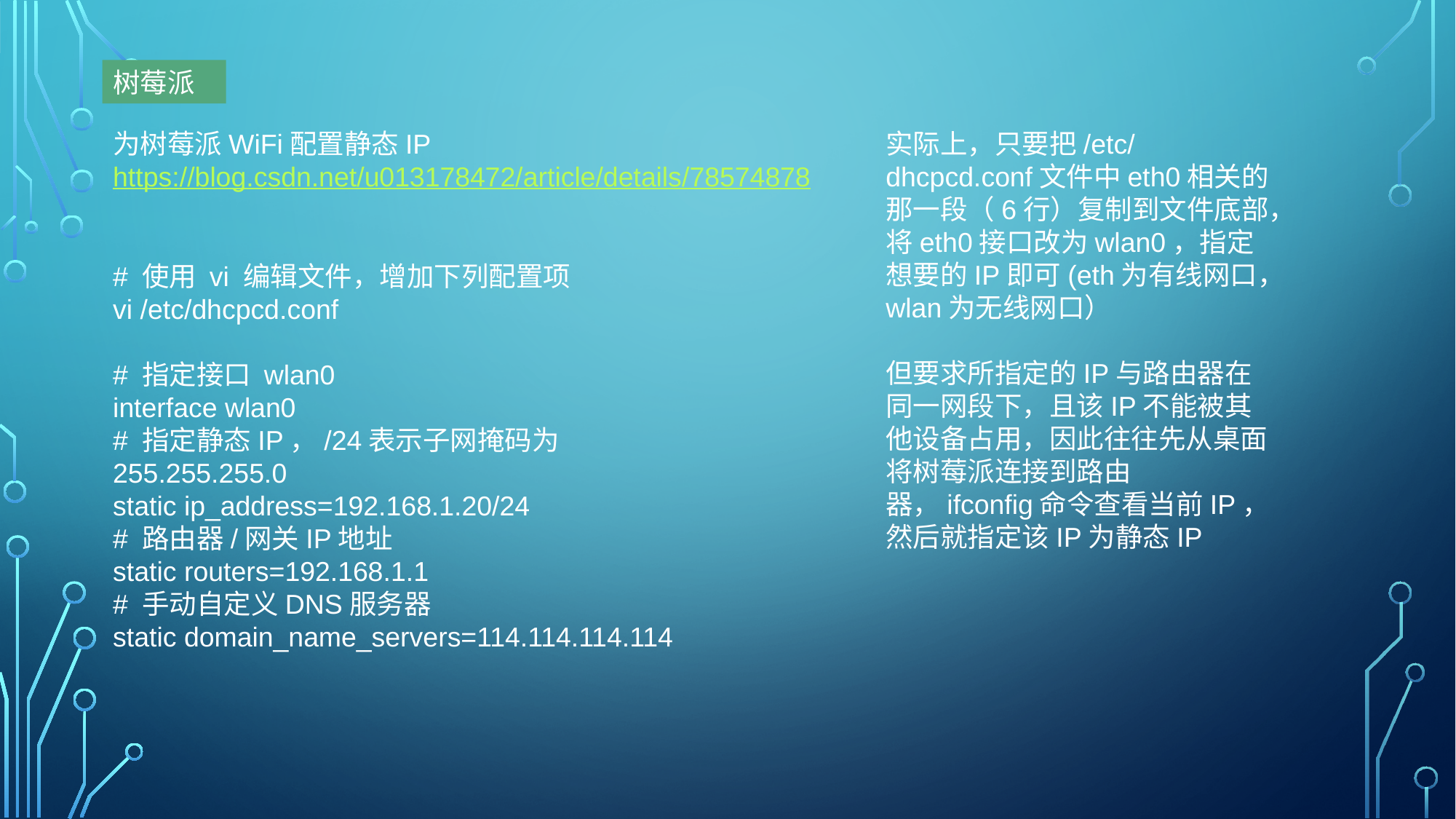

树莓派
为树莓派WiFi配置静态IP
https://blog.csdn.net/u013178472/article/details/78574878
实际上，只要把/etc/dhcpcd.conf文件中eth0相关的那一段（6行）复制到文件底部，将eth0接口改为wlan0，指定想要的IP即可(eth为有线网口，wlan为无线网口）

但要求所指定的IP与路由器在同一网段下，且该IP不能被其他设备占用，因此往往先从桌面将树莓派连接到路由器，ifconfig命令查看当前IP，然后就指定该IP为静态IP
# 使用 vi 编辑文件，增加下列配置项
vi /etc/dhcpcd.conf

# 指定接口 wlan0
interface wlan0
# 指定静态IP，/24表示子网掩码为 255.255.255.0
static ip_address=192.168.1.20/24
# 路由器/网关IP地址
static routers=192.168.1.1
# 手动自定义DNS服务器
static domain_name_servers=114.114.114.114